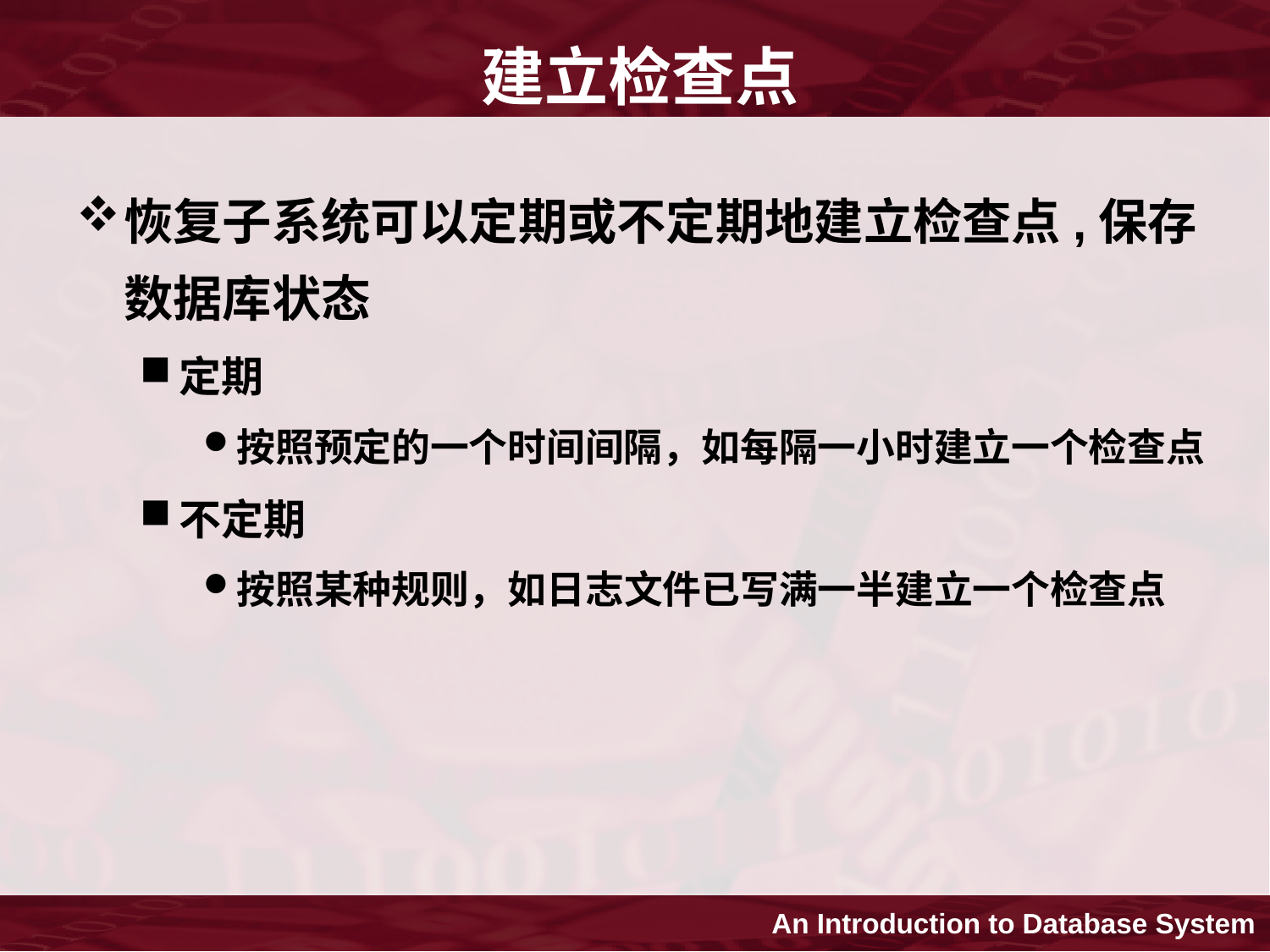

# 建立检查点
恢复子系统可以定期或不定期地建立检查点,保存数据库状态
定期
按照预定的一个时间间隔，如每隔一小时建立一个检查点
不定期
按照某种规则，如日志文件已写满一半建立一个检查点